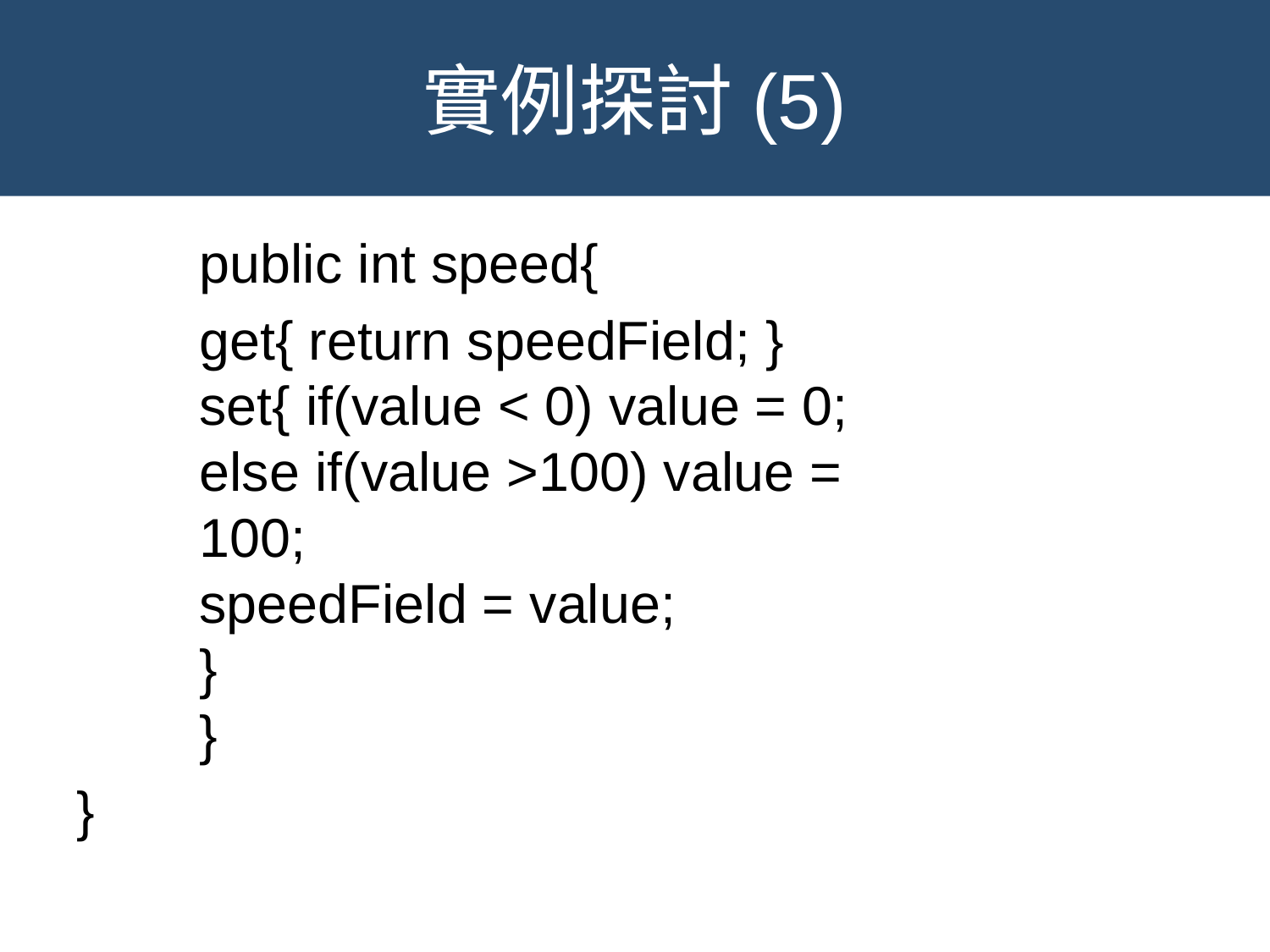

# 實例探討(5)
	public int speed{
	get{ return speedField; }
	set{ if(value < 0) value = 0;
		else if(value >100) value =
			100;
		speedField = value;
		}
	}
}